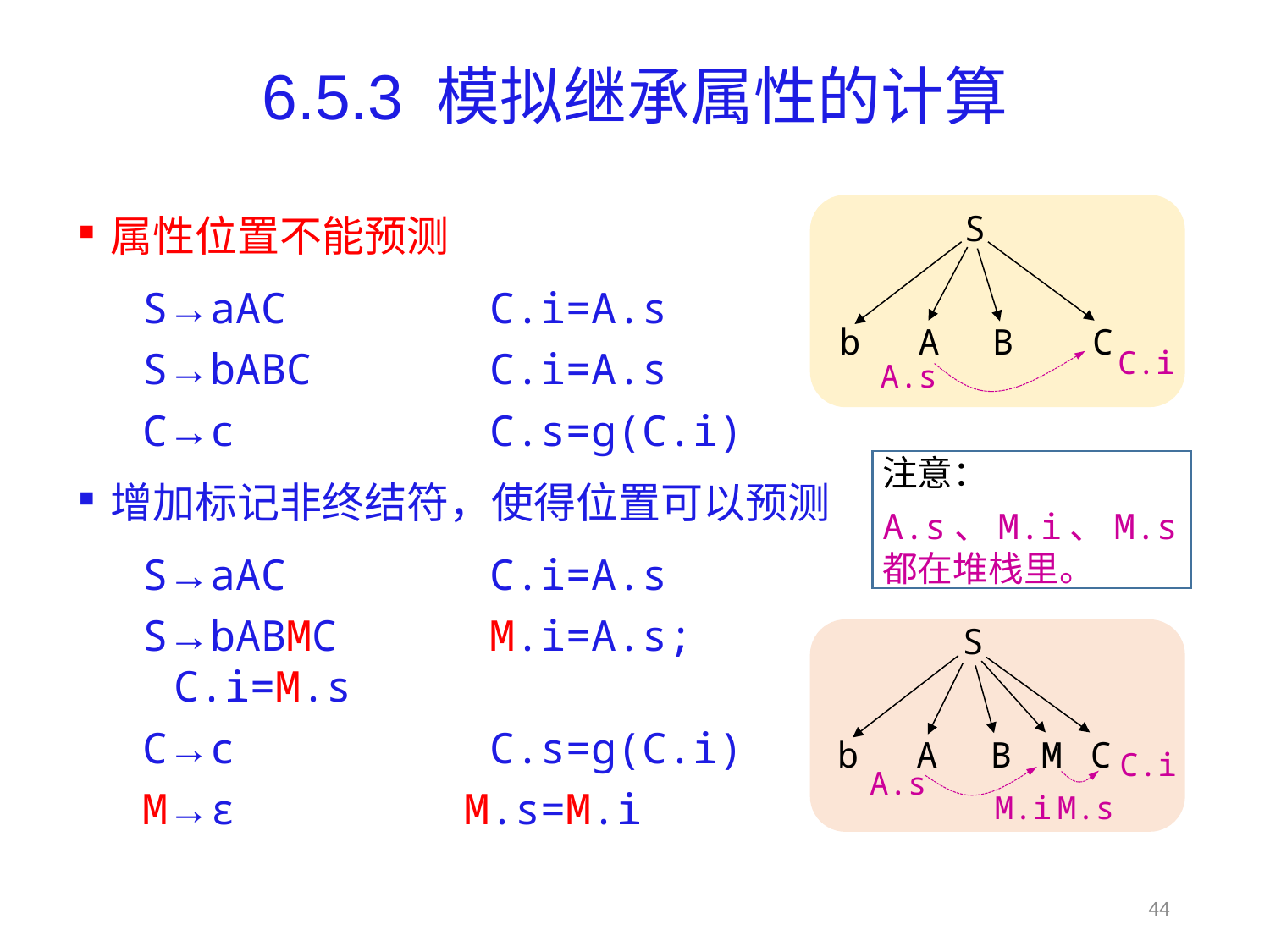

# 6.5.3 模拟继承属性的计算

S

b
A
B
C

C.i
A.s
属性位置不能预测
S→aAC        C.i=A.s
S→bABC       C.i=A.s
C→c          C.s=g(C.i)
增加标记非终结符，使得位置可以预测
S→aAC        C.i=A.s
S→bABMC      M.i=A.s; C.i=M.s
C→c          C.s=g(C.i)
M→ε         M.s=M.i
注意：
A.s、M.i、M.s都在堆栈里。
S

M
b
A
B
C

C.i
A.s
M.i
M.s

44